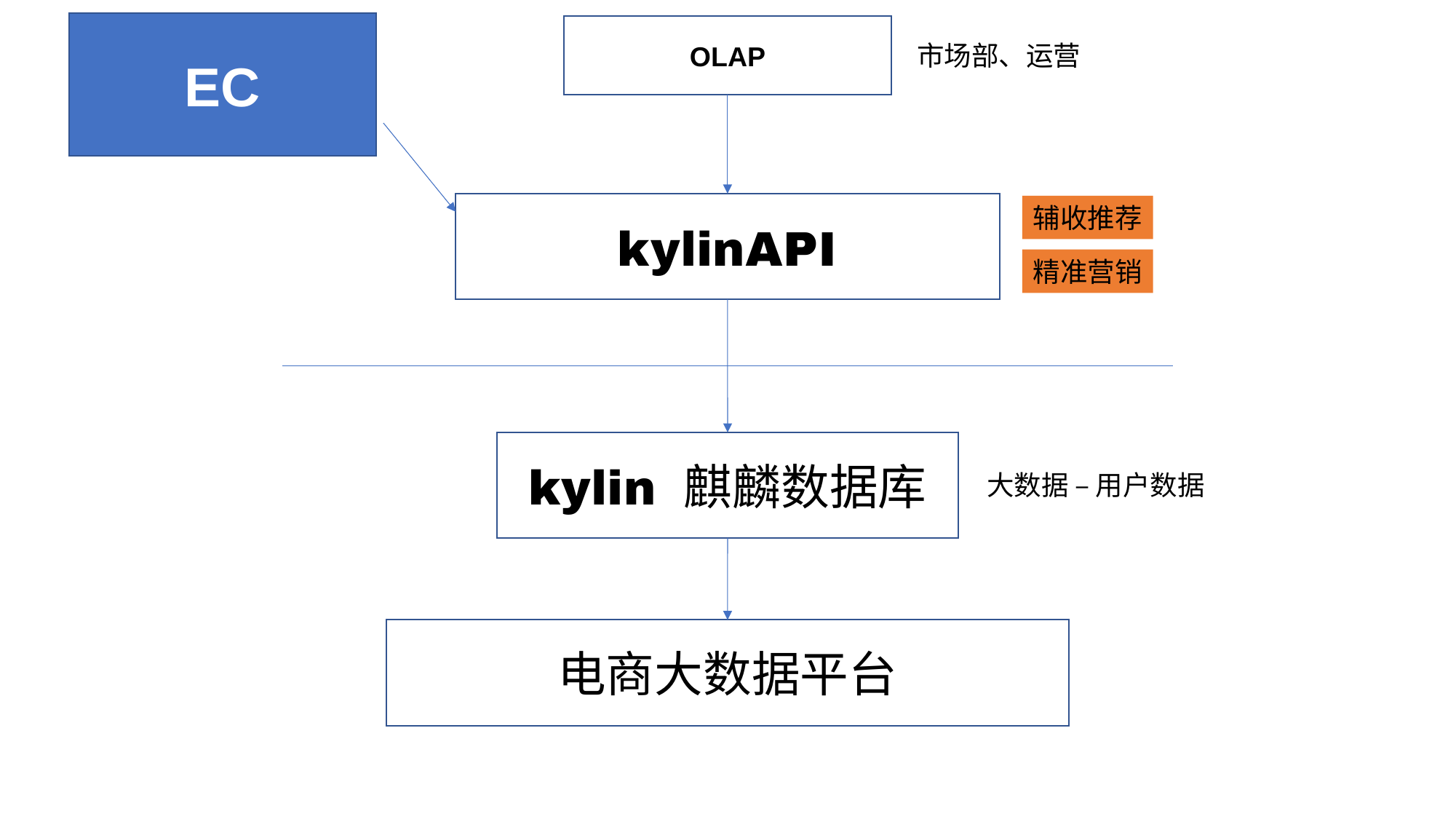

EC
OLAP
市场部、运营
kylinAPI
辅收推荐
精准营销
kylin 麒麟数据库
大数据 – 用户数据
电商大数据平台